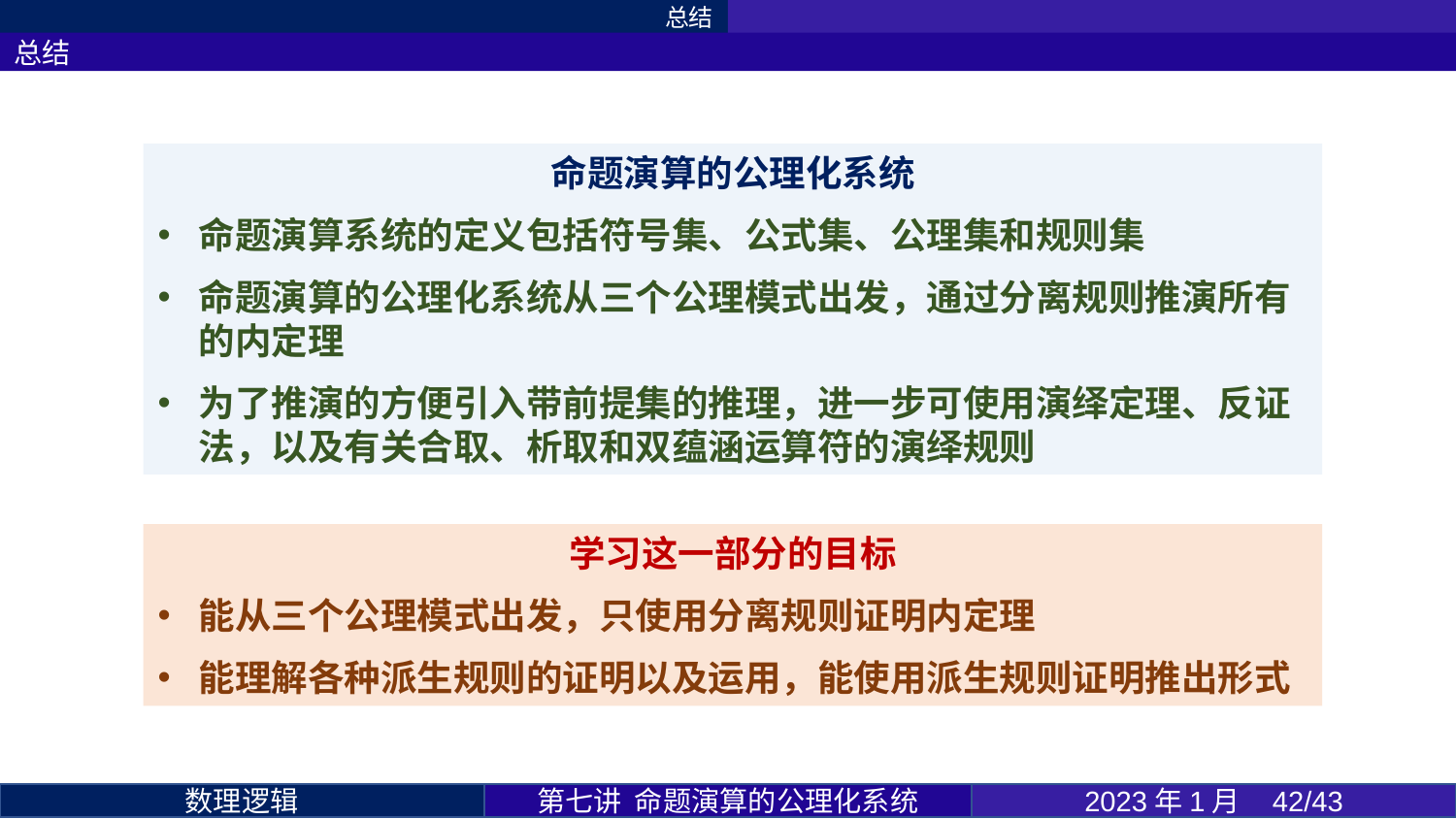

总结
总结
命题演算的公理化系统
命题演算系统的定义包括符号集、公式集、公理集和规则集
命题演算的公理化系统从三个公理模式出发，通过分离规则推演所有的内定理
为了推演的方便引入带前提集的推理，进一步可使用演绎定理、反证法，以及有关合取、析取和双蕴涵运算符的演绎规则
学习这一部分的目标
能从三个公理模式出发，只使用分离规则证明内定理
能理解各种派生规则的证明以及运用，能使用派生规则证明推出形式
第七讲  命题演算的公理化系统
2023年1月    42/43
数理逻辑